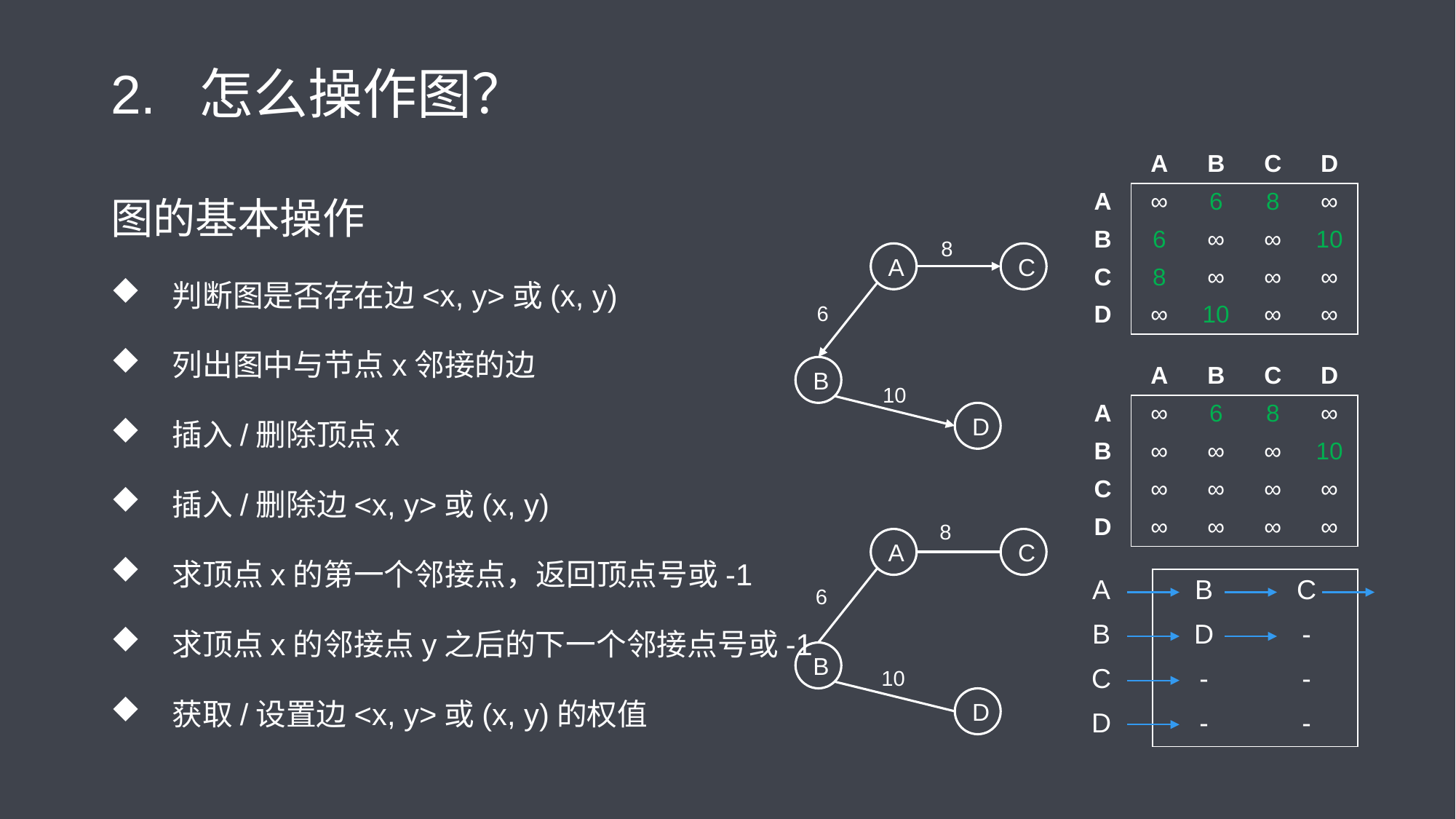

# 怎么操作图？
|  | A | B | C | D |
| --- | --- | --- | --- | --- |
| A | ∞ | 6 | 8 | ∞ |
| B | 6 | ∞ | ∞ | 10 |
| C | 8 | ∞ | ∞ | ∞ |
| D | ∞ | 10 | ∞ | ∞ |
图的基本操作
判断图是否存在边<x, y>或(x, y)
列出图中与节点x邻接的边
插入/删除顶点x
插入/删除边<x, y>或(x, y)
求顶点x的第一个邻接点，返回顶点号或-1
求顶点x的邻接点y之后的下一个邻接点号或-1
获取/设置边<x, y>或(x, y)的权值

8
6
10
A
C
B
D
|  | A | B | C | D |
| --- | --- | --- | --- | --- |
| A | ∞ | 6 | 8 | ∞ |
| B | ∞ | ∞ | ∞ | 10 |
| C | ∞ | ∞ | ∞ | ∞ |
| D | ∞ | ∞ | ∞ | ∞ |
8
6
10
A
C
B
D
| A | B | C |
| --- | --- | --- |
| B | D | - |
| C | - | - |
| D | - | - |